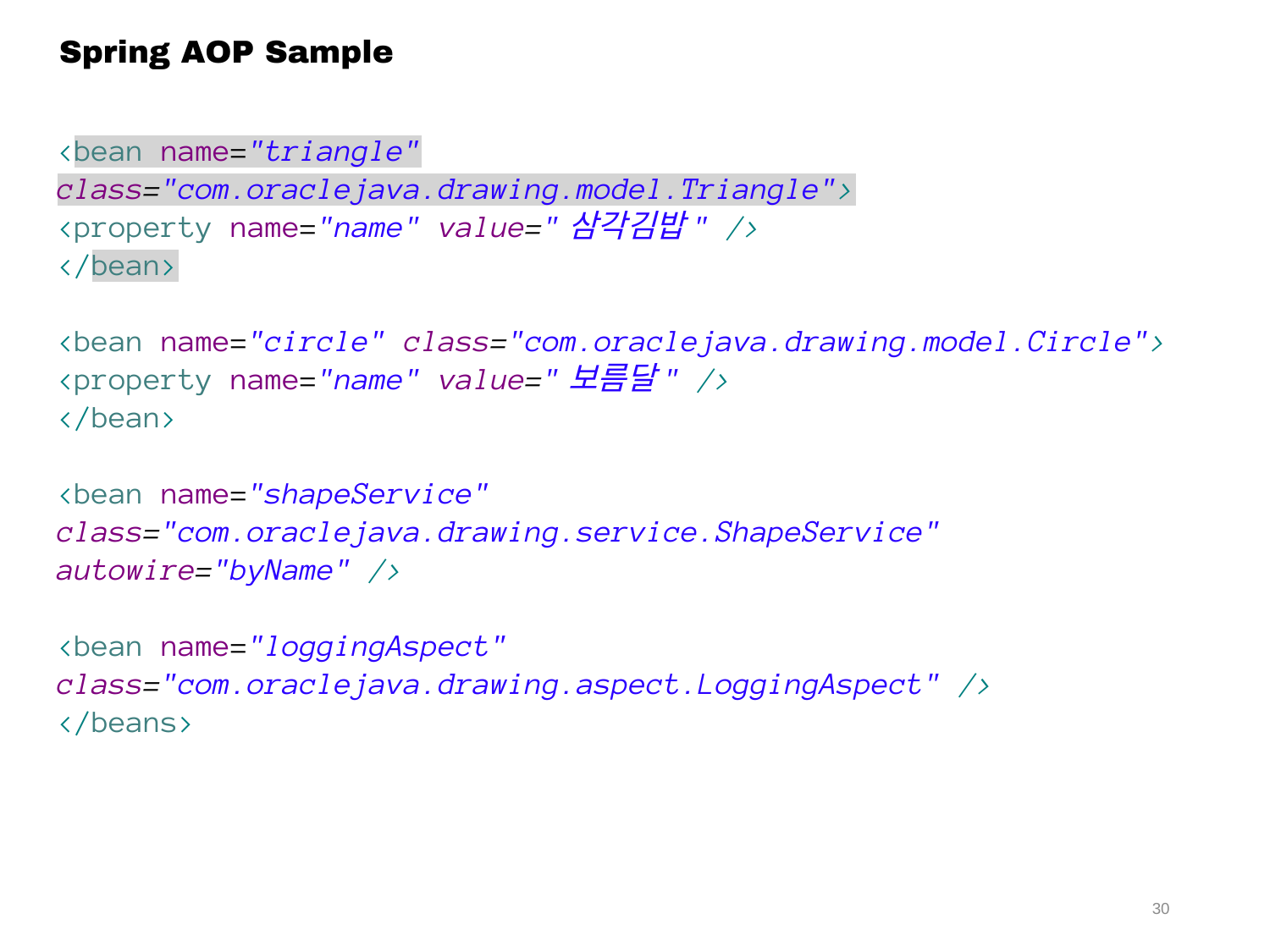

Spring AOP Sample
<bean name="triangle" class="com.oraclejava.drawing.model.Triangle">
<property name="name" value="삼각김밥" />
</bean>

<bean name="circle" class="com.oraclejava.drawing.model.Circle">
<property name="name" value="보름달" />
</bean>

<bean name="shapeService" class="com.oraclejava.drawing.service.ShapeService" autowire="byName" />

<bean name="loggingAspect" class="com.oraclejava.drawing.aspect.LoggingAspect" />
</beans>
30